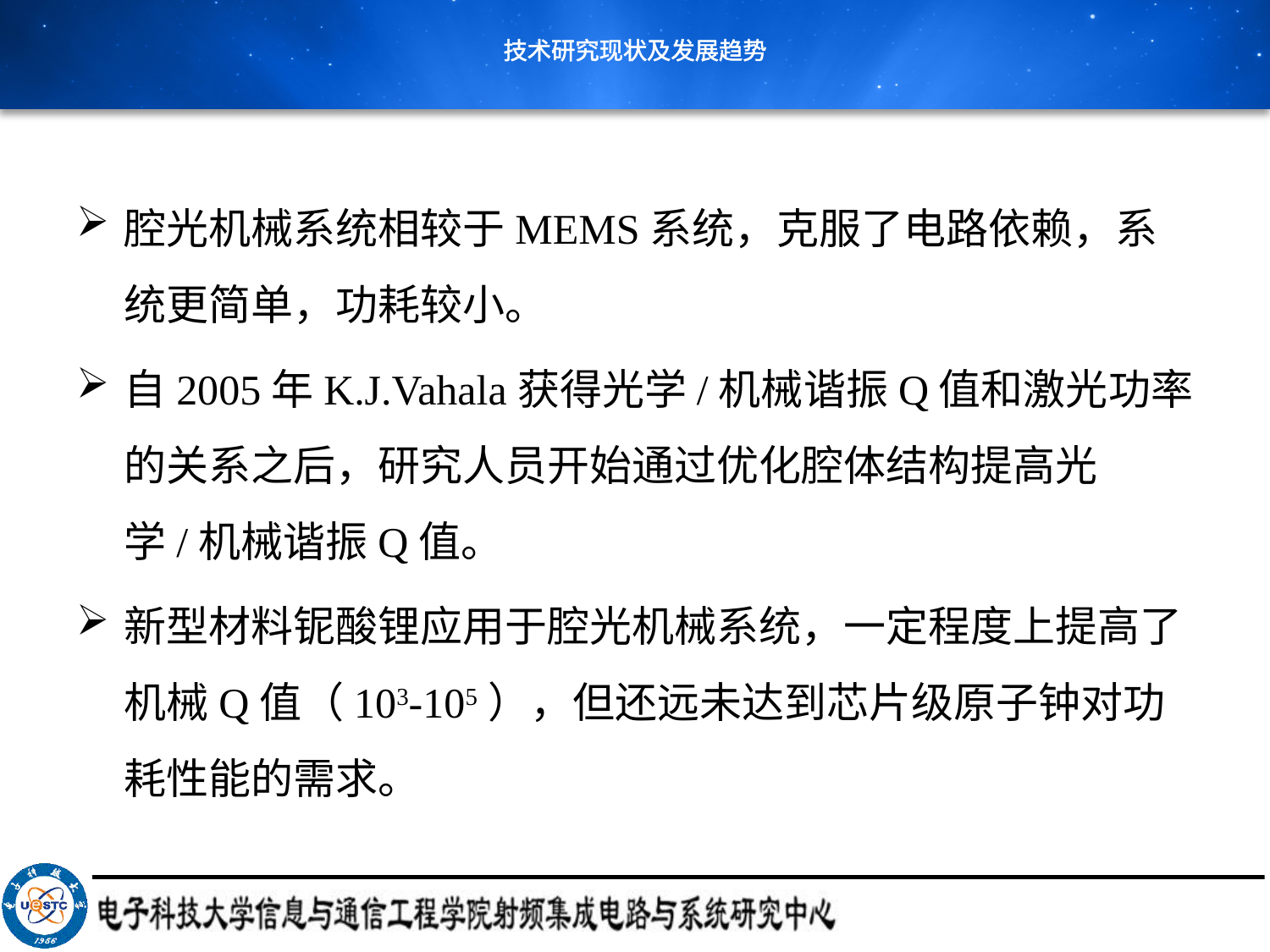

# 技术研究现状及发展趋势
腔光机械系统相较于MEMS系统，克服了电路依赖，系统更简单，功耗较小。
自2005年K.J.Vahala获得光学/机械谐振Q值和激光功率的关系之后，研究人员开始通过优化腔体结构提高光学/机械谐振Q值。
新型材料铌酸锂应用于腔光机械系统，一定程度上提高了机械Q值（103-105），但还远未达到芯片级原子钟对功耗性能的需求。
3